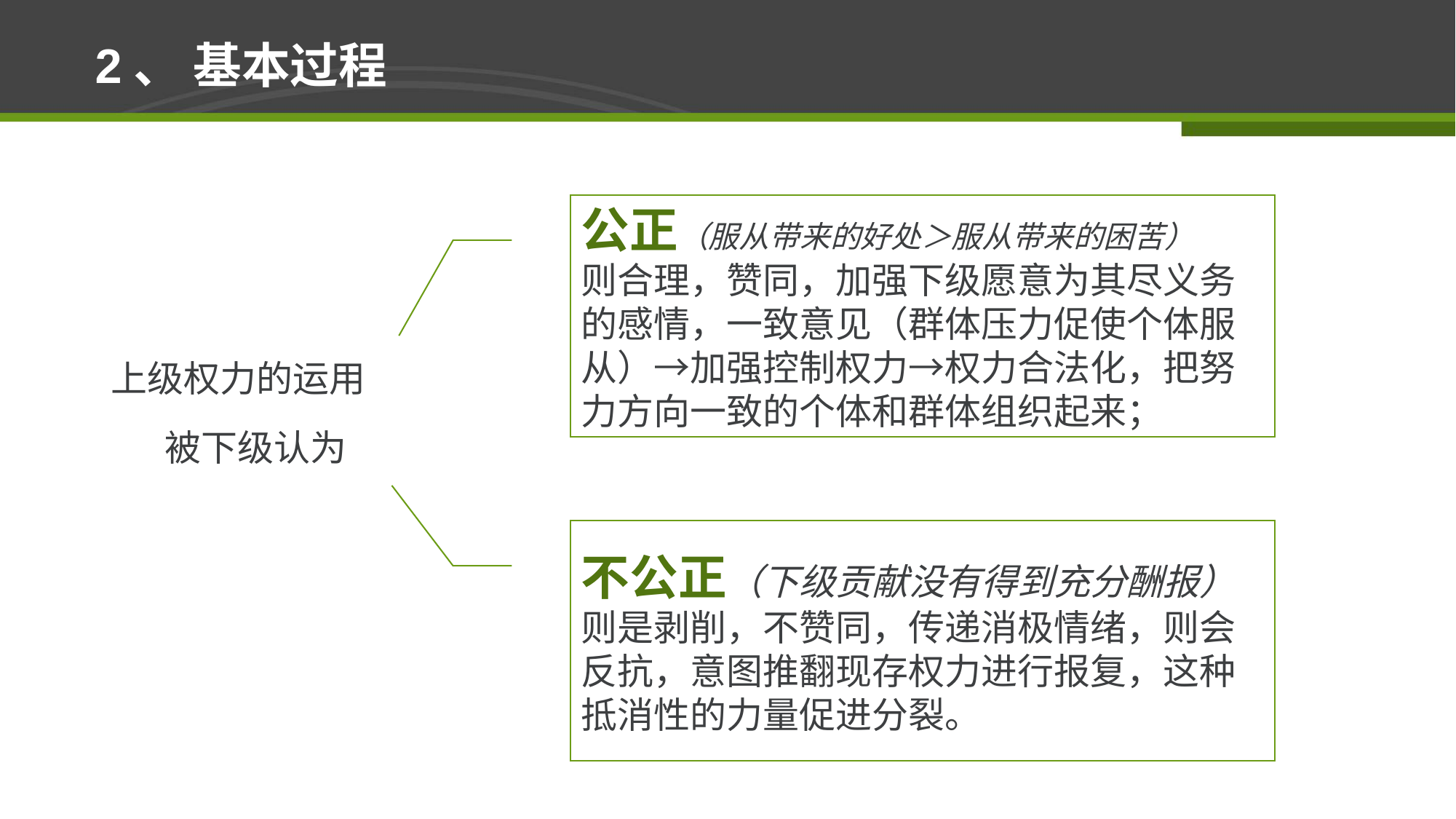

2、 基本过程
公正（服从带来的好处＞服从带来的困苦）
则合理，赞同，加强下级愿意为其尽义务的感情，一致意见（群体压力促使个体服从）→加强控制权力→权力合法化，把努力方向一致的个体和群体组织起来；
上级权力的运用
被下级认为
不公正（下级贡献没有得到充分酬报）则是剥削，不赞同，传递消极情绪，则会反抗，意图推翻现存权力进行报复，这种抵消性的力量促进分裂。